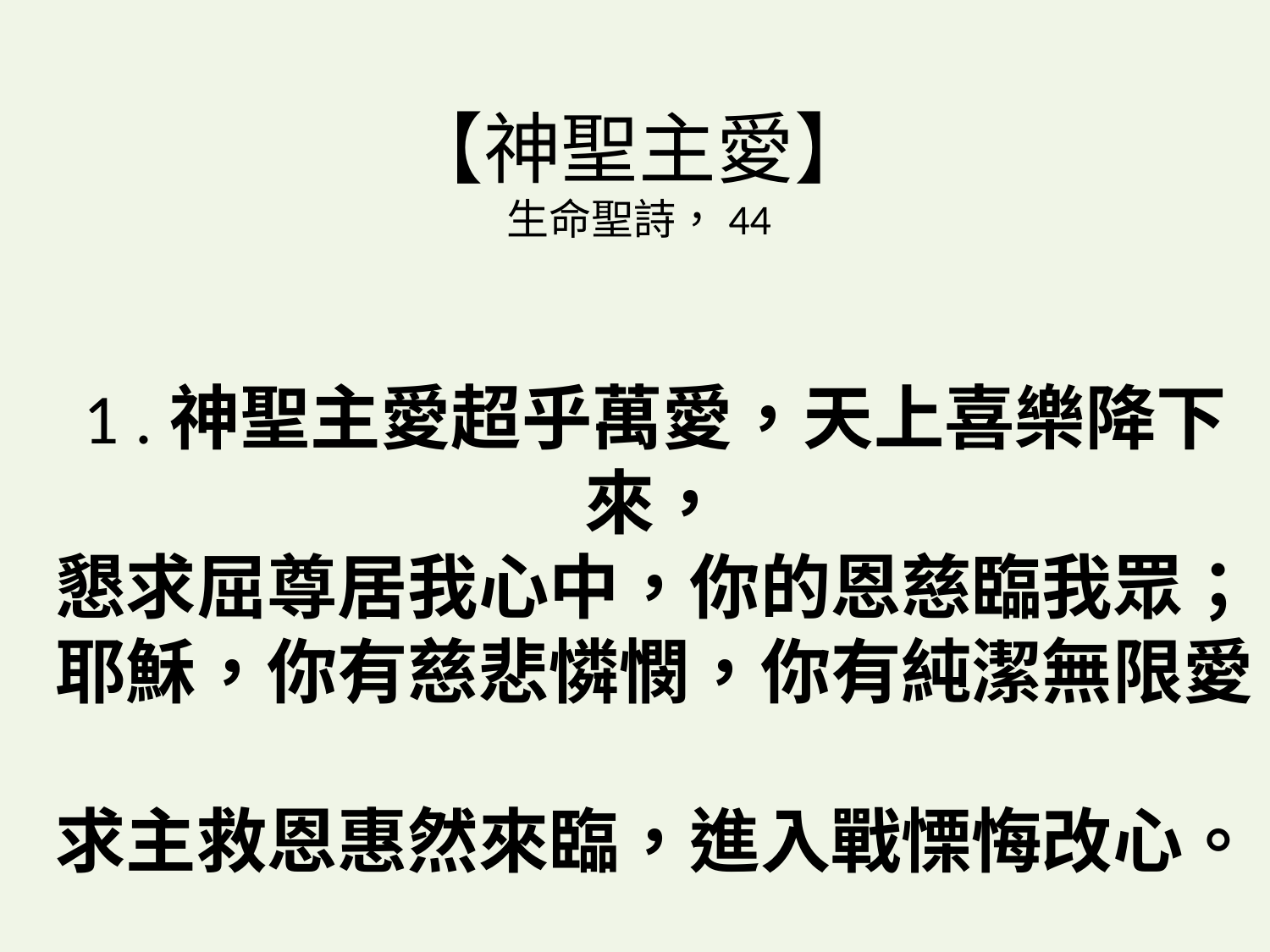

# 【神聖主愛】 生命聖詩，44
1 .神聖主愛超乎萬愛，天上喜樂降下來，
懇求屈尊居我心中，你的恩慈臨我眾；
耶穌，你有慈悲憐憫，你有純潔無限愛，
求主救恩惠然來臨，進入戰慄悔改心。